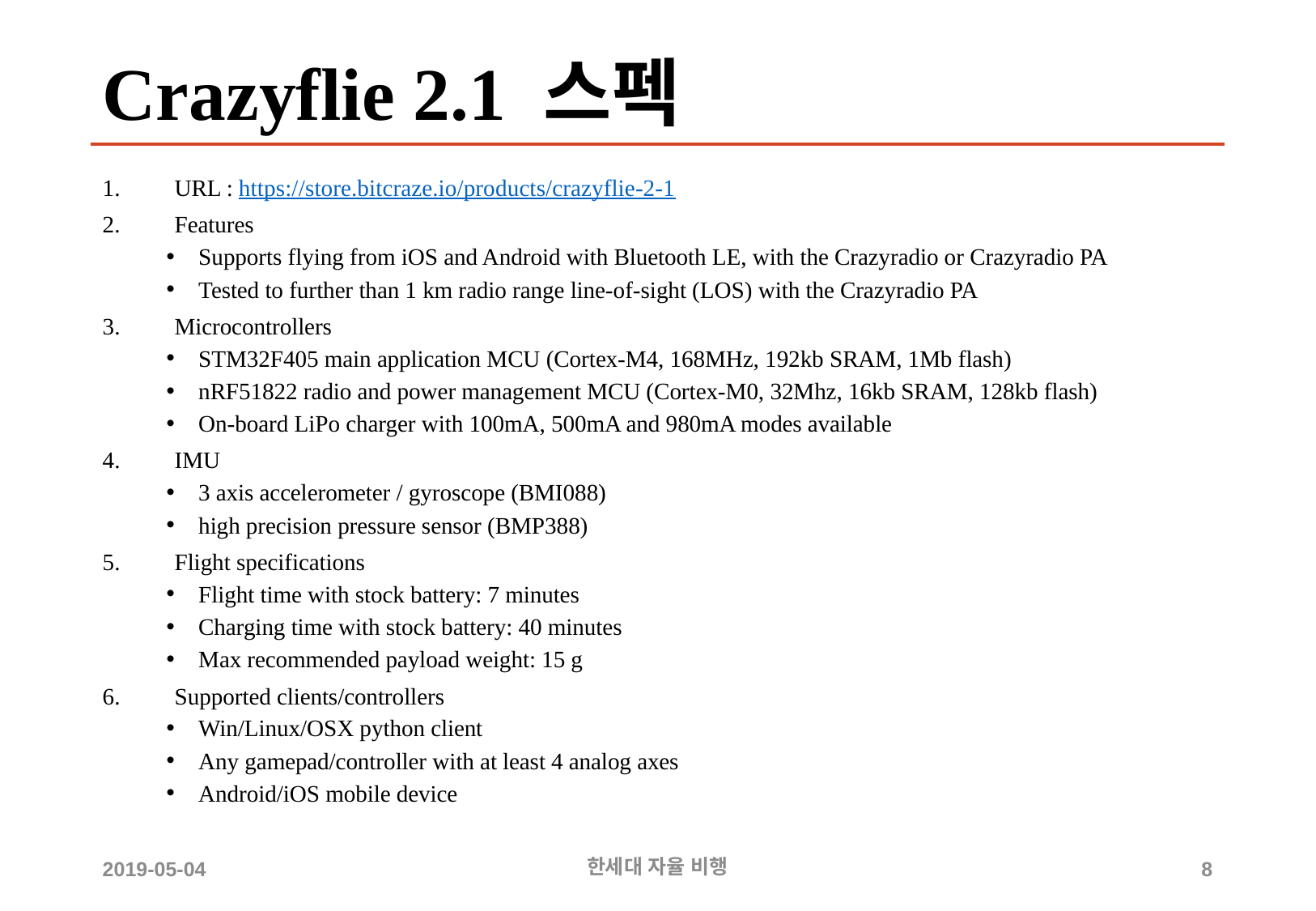

# Crazyflie 2.1 스펙
URL : https://store.bitcraze.io/products/crazyflie-2-1
Features
Supports flying from iOS and Android with Bluetooth LE, with the Crazyradio or Crazyradio PA
Tested to further than 1 km radio range line-of-sight (LOS) with the Crazyradio PA
Microcontrollers
STM32F405 main application MCU (Cortex-M4, 168MHz, 192kb SRAM, 1Mb flash)
nRF51822 radio and power management MCU (Cortex-M0, 32Mhz, 16kb SRAM, 128kb flash)
On-board LiPo charger with 100mA, 500mA and 980mA modes available
IMU
3 axis accelerometer / gyroscope (BMI088)
high precision pressure sensor (BMP388)
Flight specifications
Flight time with stock battery: 7 minutes
Charging time with stock battery: 40 minutes
Max recommended payload weight: 15 g
Supported clients/controllers
Win/Linux/OSX python client
Any gamepad/controller with at least 4 analog axes
Android/iOS mobile device
2019-05-04
한세대 자율 비행
8